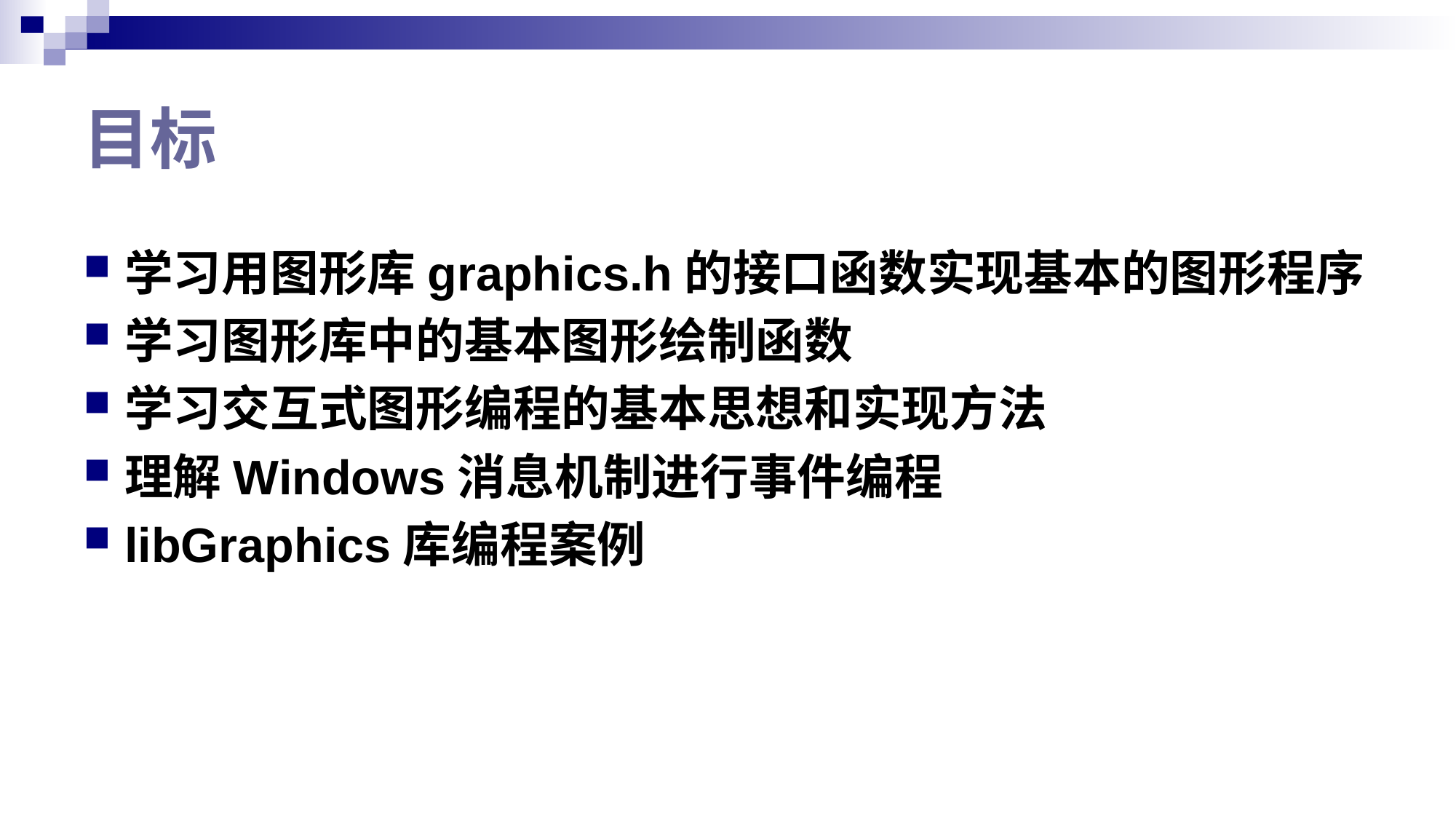

# 目标
学习用图形库graphics.h的接口函数实现基本的图形程序
学习图形库中的基本图形绘制函数
学习交互式图形编程的基本思想和实现方法
理解Windows消息机制进行事件编程
libGraphics库编程案例